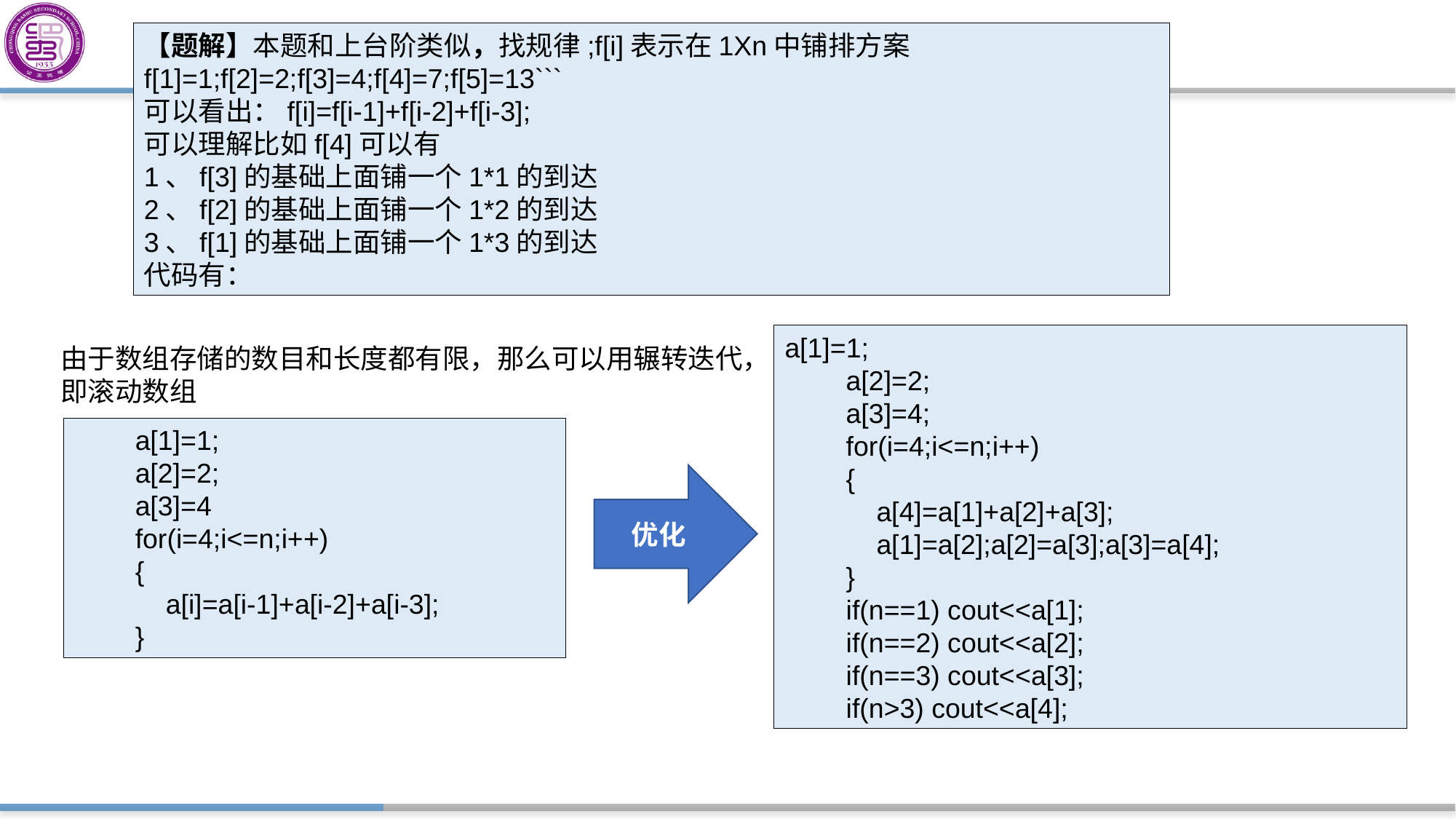

【题解】本题和上台阶类似，找规律;f[i]表示在1Xn中铺排方案
f[1]=1;f[2]=2;f[3]=4;f[4]=7;f[5]=13```
可以看出：f[i]=f[i-1]+f[i-2]+f[i-3];
可以理解比如f[4]可以有
1、f[3]的基础上面铺一个1*1的到达
2、f[2]的基础上面铺一个1*2的到达
3、f[1]的基础上面铺一个1*3的到达
代码有：
a[1]=1;
        a[2]=2;
        a[3]=4;
        for(i=4;i<=n;i++)
        {
            a[4]=a[1]+a[2]+a[3];
            a[1]=a[2];a[2]=a[3];a[3]=a[4];
        }
        if(n==1) cout<<a[1];
        if(n==2) cout<<a[2];
        if(n==3) cout<<a[3];
        if(n>3) cout<<a[4];
由于数组存储的数目和长度都有限，那么可以用辗转迭代，
即滚动数组
        a[1]=1;
        a[2]=2;
        a[3]=4
        for(i=4;i<=n;i++)
        {
            a[i]=a[i-1]+a[i-2]+a[i-3];
        }
优化